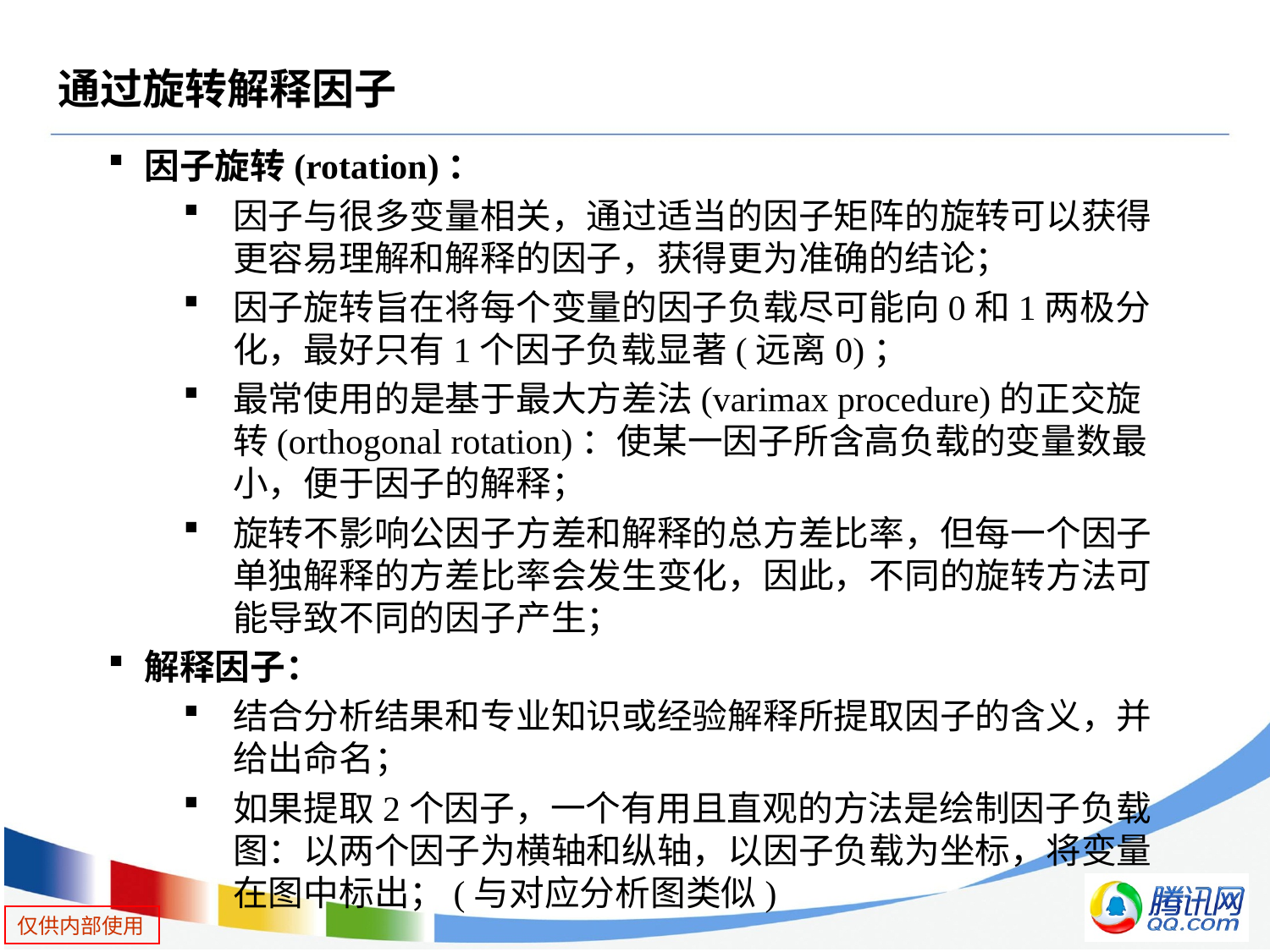

# 通过旋转解释因子
因子旋转(rotation)：
因子与很多变量相关，通过适当的因子矩阵的旋转可以获得更容易理解和解释的因子，获得更为准确的结论；
因子旋转旨在将每个变量的因子负载尽可能向0和1两极分化，最好只有1个因子负载显著(远离0)；
最常使用的是基于最大方差法(varimax procedure)的正交旋转(orthogonal rotation)：使某一因子所含高负载的变量数最小，便于因子的解释；
旋转不影响公因子方差和解释的总方差比率，但每一个因子单独解释的方差比率会发生变化，因此，不同的旋转方法可能导致不同的因子产生；
解释因子：
结合分析结果和专业知识或经验解释所提取因子的含义，并给出命名；
如果提取2个因子，一个有用且直观的方法是绘制因子负载图：以两个因子为横轴和纵轴，以因子负载为坐标，将变量在图中标出；(与对应分析图类似)